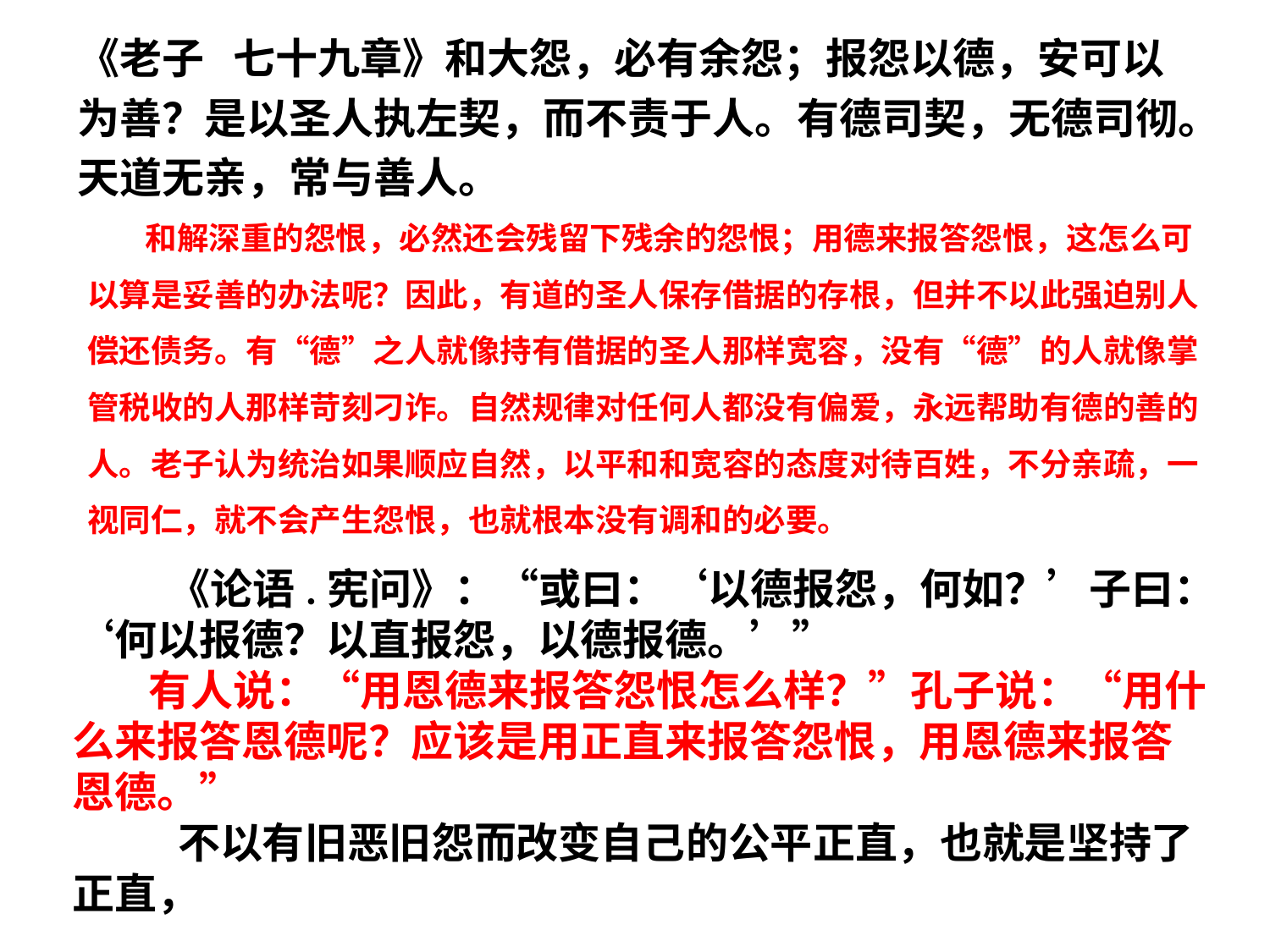

《老子   七十九章》和大怨，必有余怨；报怨以德，安可以为善？是以圣人执左契，而不责于人。有德司契，无德司彻。天道无亲，常与善人。
       和解深重的怨恨，必然还会残留下残余的怨恨；用德来报答怨恨，这怎么可以算是妥善的办法呢？因此，有道的圣人保存借据的存根，但并不以此强迫别人偿还债务。有“德”之人就像持有借据的圣人那样宽容，没有“德”的人就像掌管税收的人那样苛刻刁诈。自然规律对任何人都没有偏爱，永远帮助有德的善的人。老子认为统治如果顺应自然，以平和和宽容的态度对待百姓，不分亲疏，一视同仁，就不会产生怨恨，也就根本没有调和的必要。

         《论语.宪问》：“或曰：‘以德报怨，何如？’子曰：‘何以报德？以直报怨，以德报德。’”
        有人说：“用恩德来报答怨恨怎么样？”孔子说：“用什么来报答恩德呢？应该是用正直来报答怨恨，用恩德来报答恩德。”
          不以有旧恶旧怨而改变自己的公平正直，也就是坚持了正直，